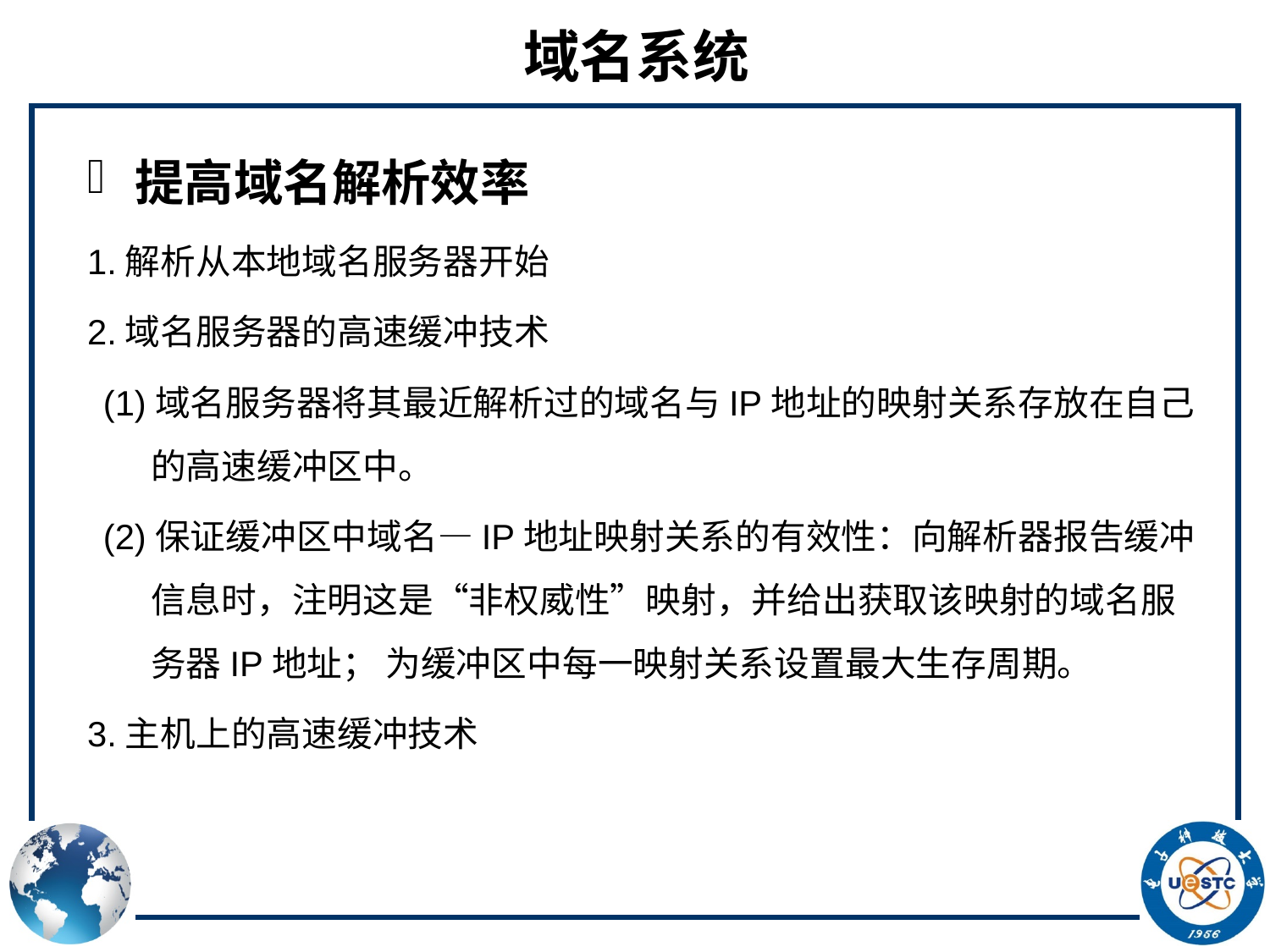

# 域名系统
提高域名解析效率
1.解析从本地域名服务器开始
2.域名服务器的高速缓冲技术
(1)域名服务器将其最近解析过的域名与IP地址的映射关系存放在自己的高速缓冲区中。
(2)保证缓冲区中域名—IP地址映射关系的有效性：向解析器报告缓冲信息时，注明这是“非权威性”映射，并给出获取该映射的域名服务器IP地址； 为缓冲区中每一映射关系设置最大生存周期。
3.主机上的高速缓冲技术